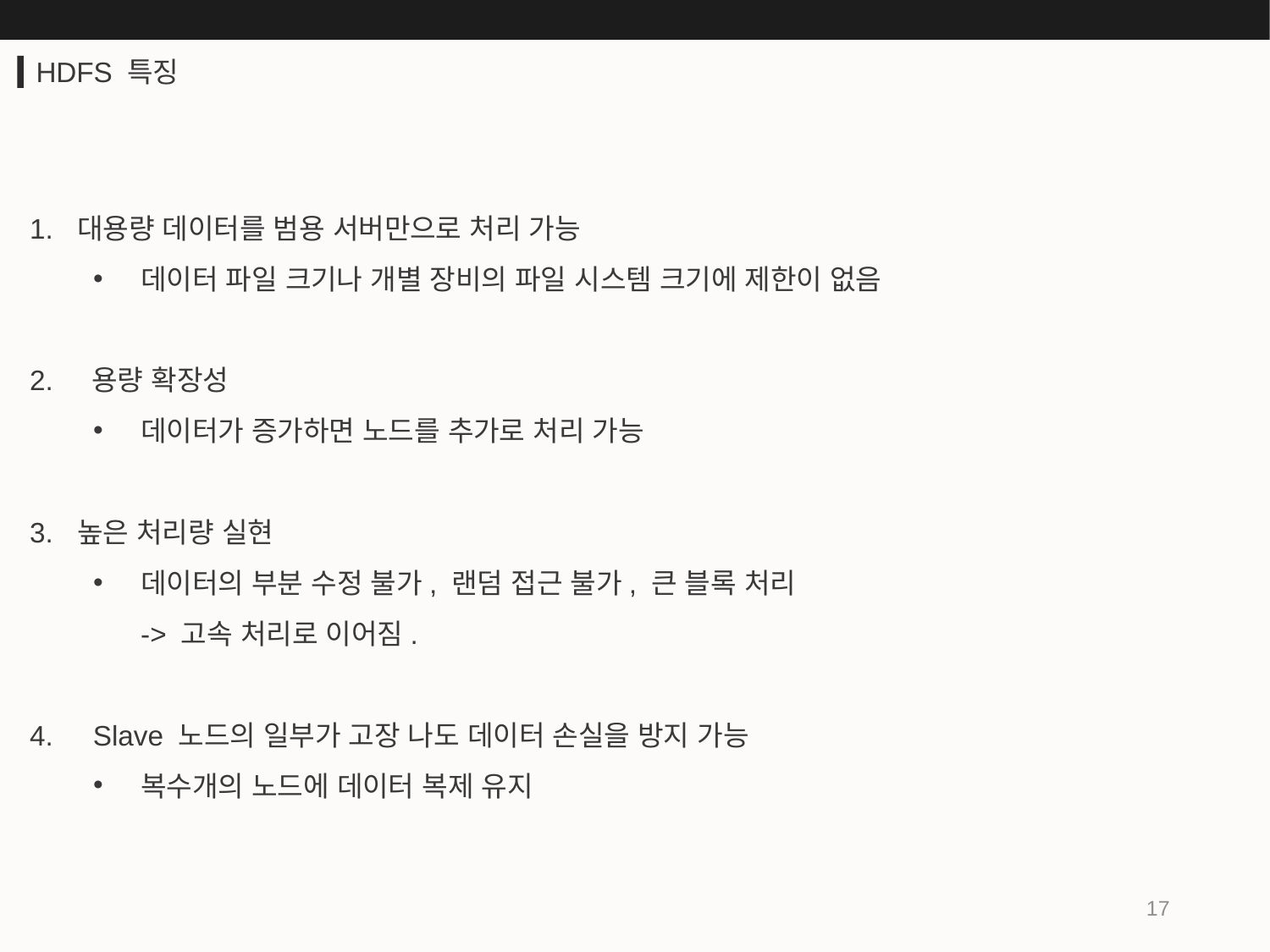

HDFS 특징

대용량 데이터를 범용 서버만으로 처리 가능
데이터 파일 크기나 개별 장비의 파일 시스템 크기에 제한이 없음

 용량 확장성
데이터가 증가하면 노드를 추가로 처리 가능

높은 처리량 실현
데이터의 부분 수정 불가, 랜덤 접근 불가, 큰 블록 처리
-> 고속 처리로 이어짐.

  Slave 노드의 일부가 고장 나도 데이터 손실을 방지 가능
복수개의 노드에 데이터 복제 유지
17